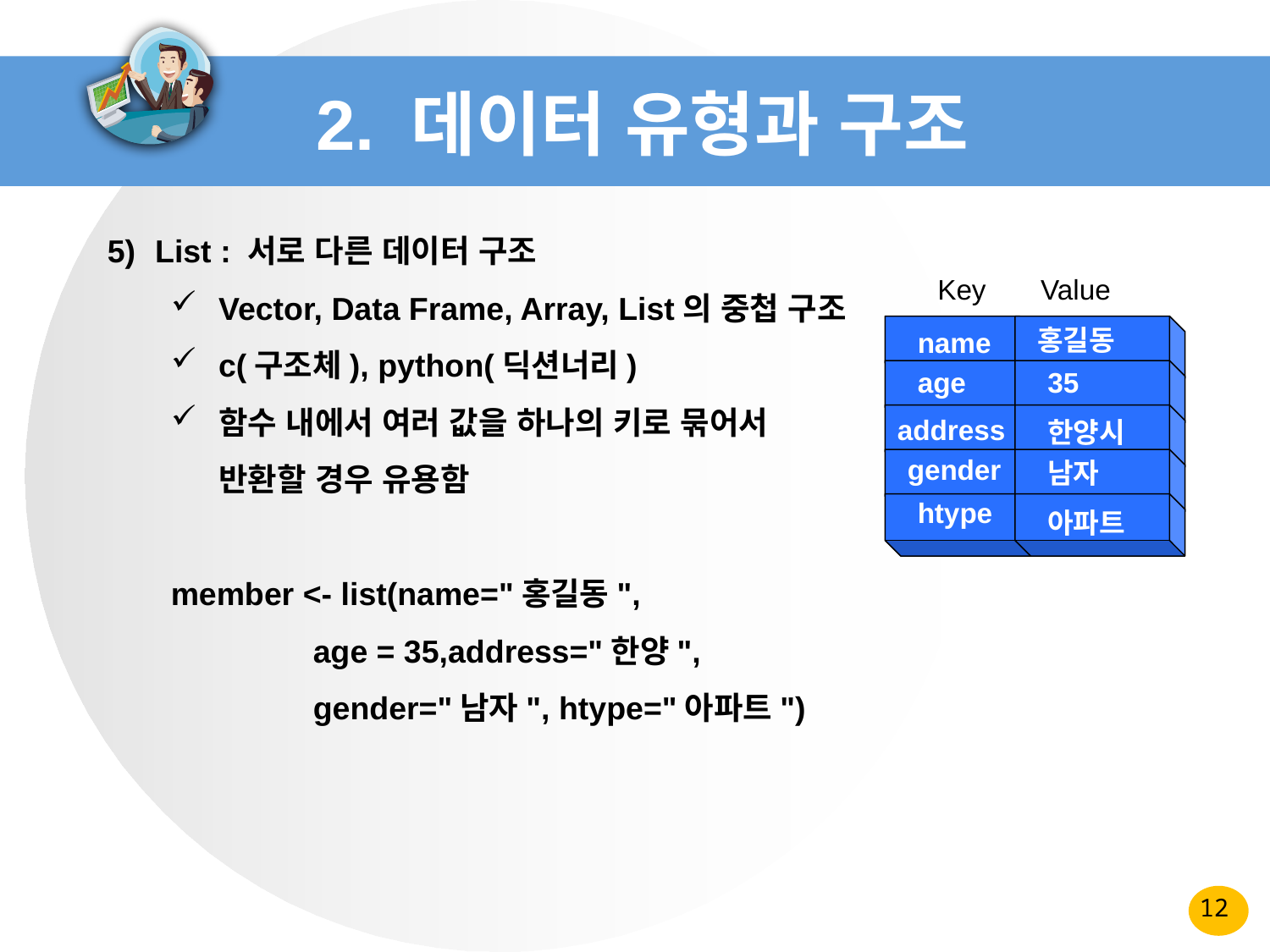

# 2. 데이터 유형과 구조
List : 서로 다른 데이터 구조
Vector, Data Frame, Array, List의 중첩 구조
c(구조체), python(딕션너리)
함수 내에서 여러 값을 하나의 키로 묶어서
반환할 경우 유용함

member <- list(name="홍길동",
                age = 35,address="한양",
                gender="남자", htype="아파트")
Key       Value
홍길동
name

age
35

address
한양시
gender
남자
htype
아파트
12